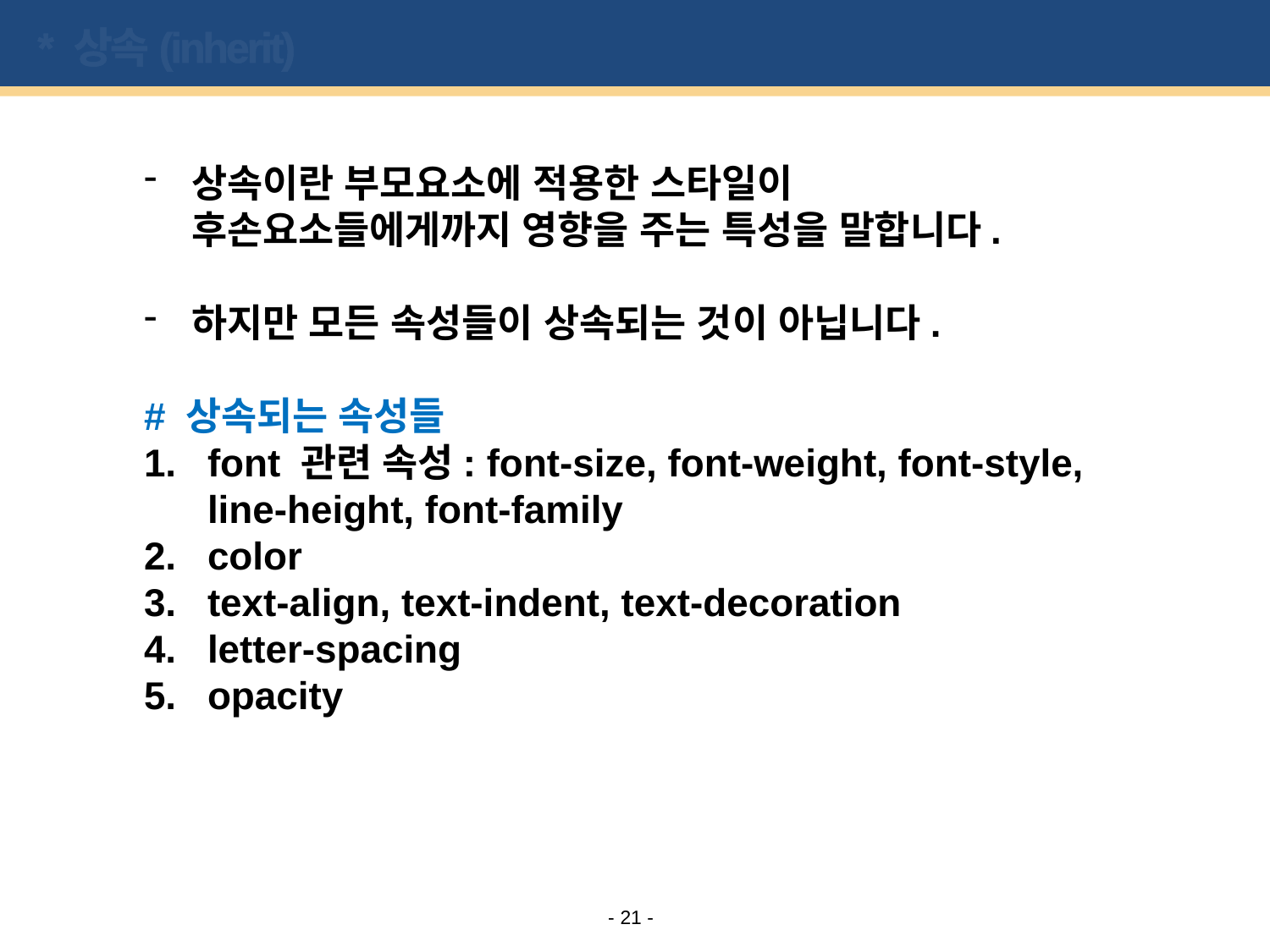

# * 상속(inherit)
상속이란 부모요소에 적용한 스타일이 후손요소들에게까지 영향을 주는 특성을 말합니다.

하지만 모든 속성들이 상속되는 것이 아닙니다.

# 상속되는 속성들
font 관련 속성: font-size, font-weight, font-style, line-height, font-family
color
text-align, text-indent, text-decoration
letter-spacing
opacity